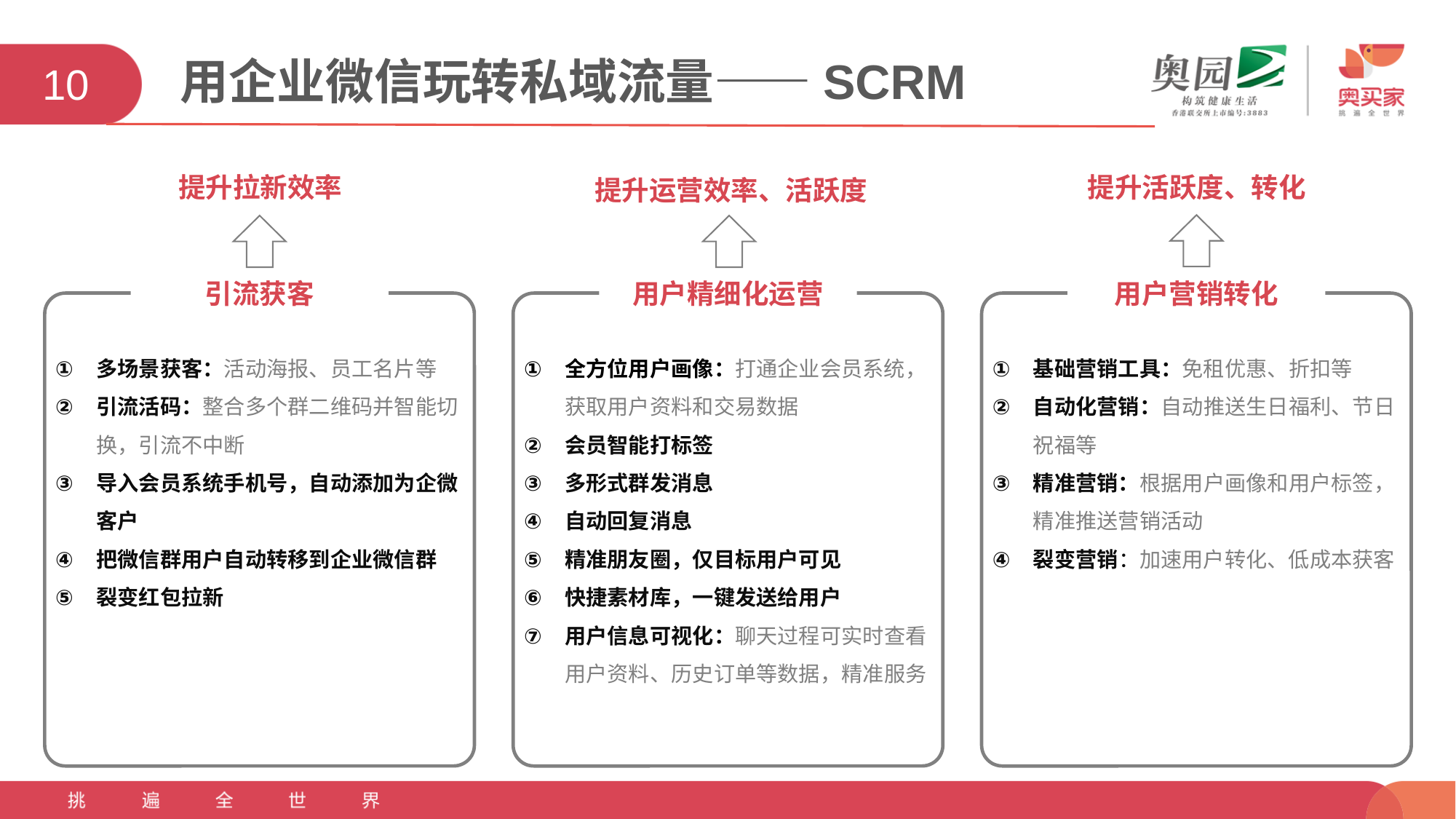

10
用企业微信玩转私域流量——SCRM
提升拉新效率
提升活跃度、转化
提升运营效率、活跃度

引流获客
用户精细化运营
用户营销转化

多场景获客：活动海报、员工名片等
引流活码：整合多个群二维码并智能切换，引流不中断
导入会员系统手机号，自动添加为企微客户
把微信群用户自动转移到企业微信群
裂变红包拉新

全方位用户画像：打通企业会员系统，获取用户资料和交易数据
会员智能打标签
多形式群发消息
自动回复消息
精准朋友圈，仅目标用户可见
快捷素材库，一键发送给用户
用户信息可视化：聊天过程可实时查看用户资料、历史订单等数据，精准服务
基础营销工具：免租优惠、折扣等
自动化营销：自动推送生日福利、节日祝福等
精准营销：根据用户画像和用户标签，精准推送营销活动
裂变营销：加速用户转化、低成本获客